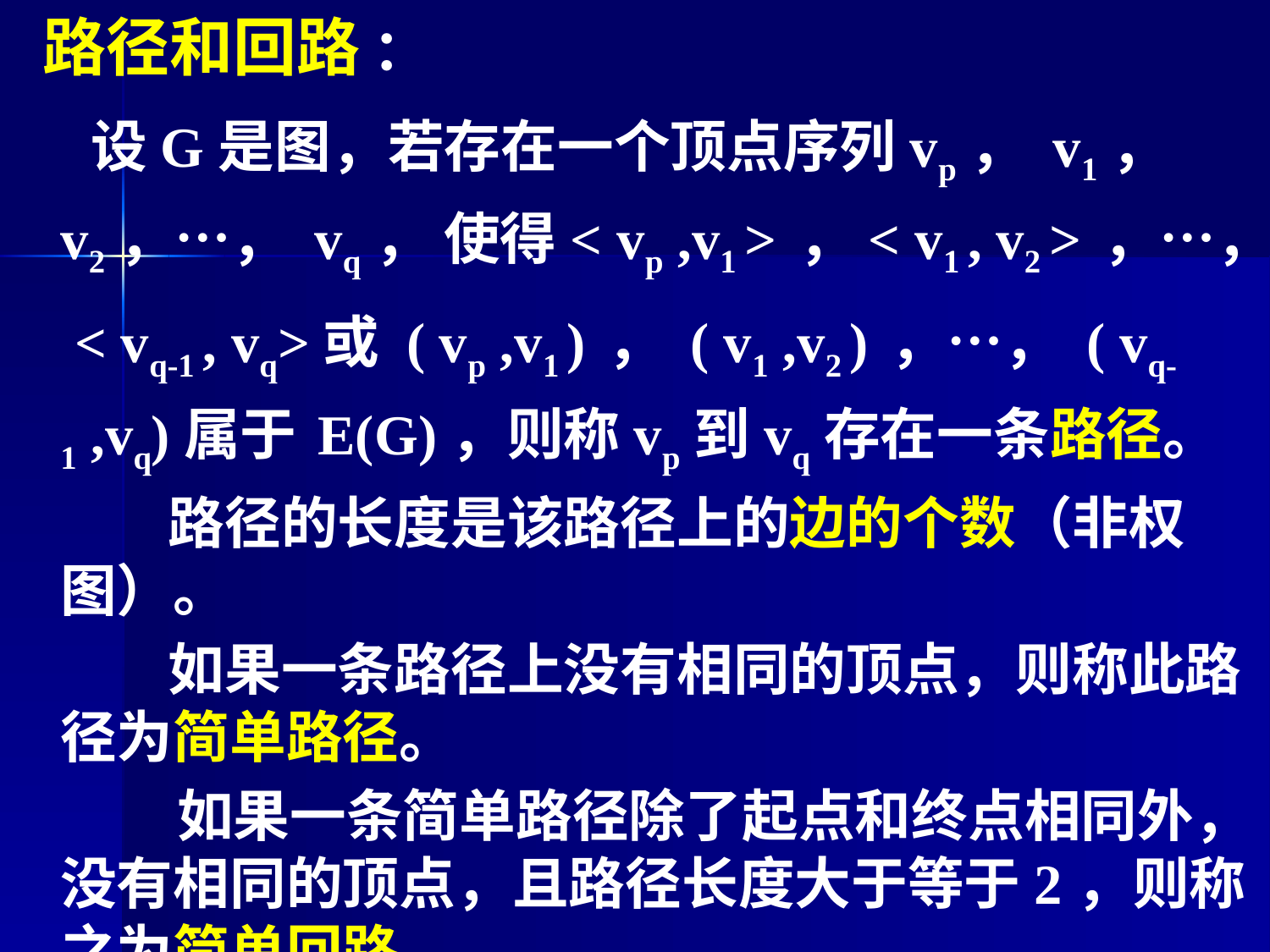

路径和回路 ：
     设G是图，若存在一个顶点序列vp， v1， v2，…， vq， 使得< vp ,v1 > ，< v1 , v2 > ，…，
	 < vq-1 , vq>或 ( vp ,v1 ) ， ( v1 ,v2 ) ，…， ( vq-1 ,vq)属于 E(G)，则称vp到vq存在一条路径。
           路径的长度是该路径上的边的个数（非权图）。
           如果一条路径上没有相同的顶点，则称此路径为简单路径。
   	        如果一条简单路径除了起点和终点相同外，没有相同的顶点，且路径长度大于等于2，则称之为简单回路。